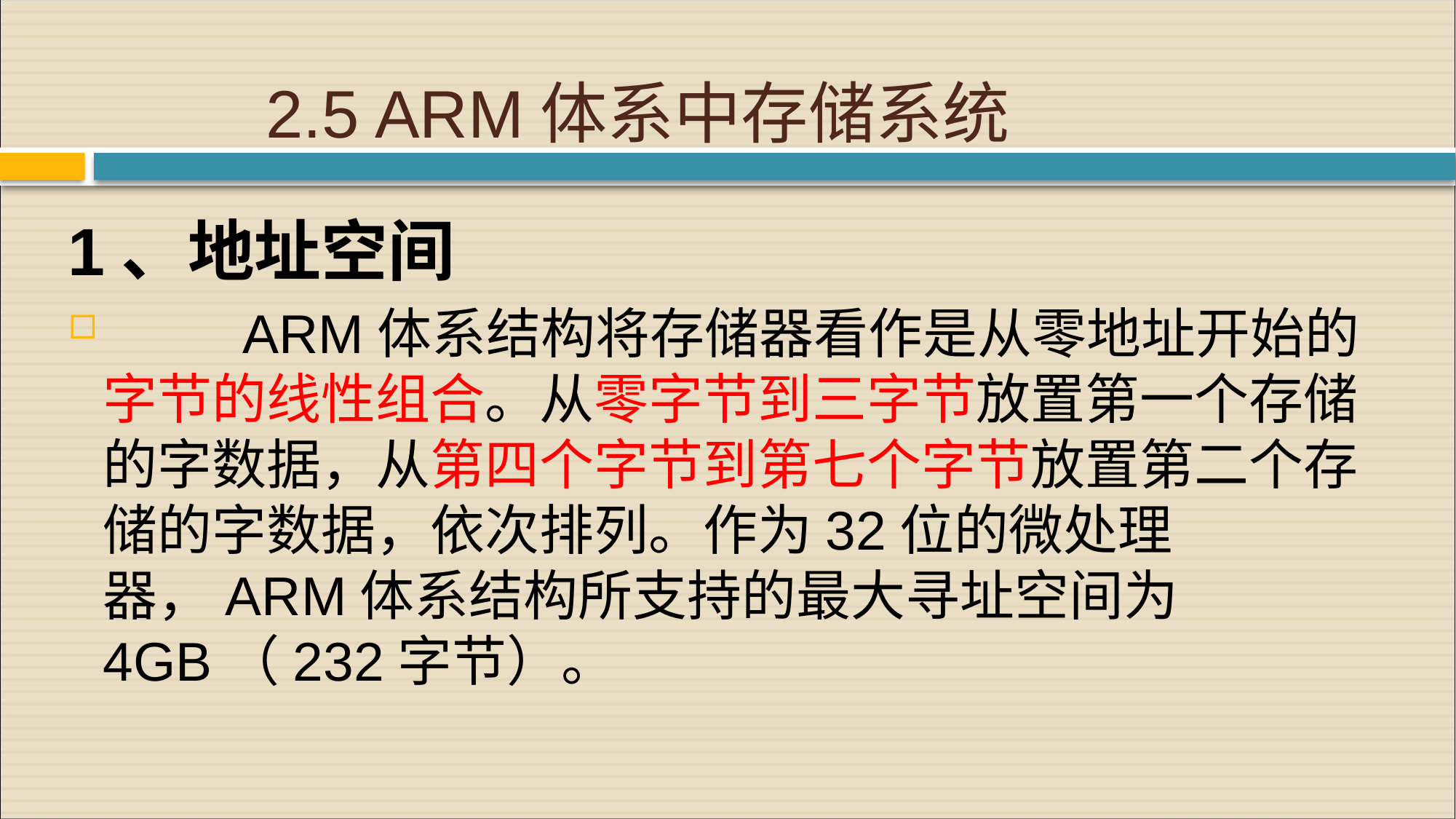

# 2.5	ARM体系中存储系统
1、地址空间
	  ARM体系结构将存储器看作是从零地址开始的字节的线性组合。从零字节到三字节放置第一个存储的字数据，从第四个字节到第七个字节放置第二个存储的字数据，依次排列。作为32位的微处理器，ARM体系结构所支持的最大寻址空间为4GB（232字节）。